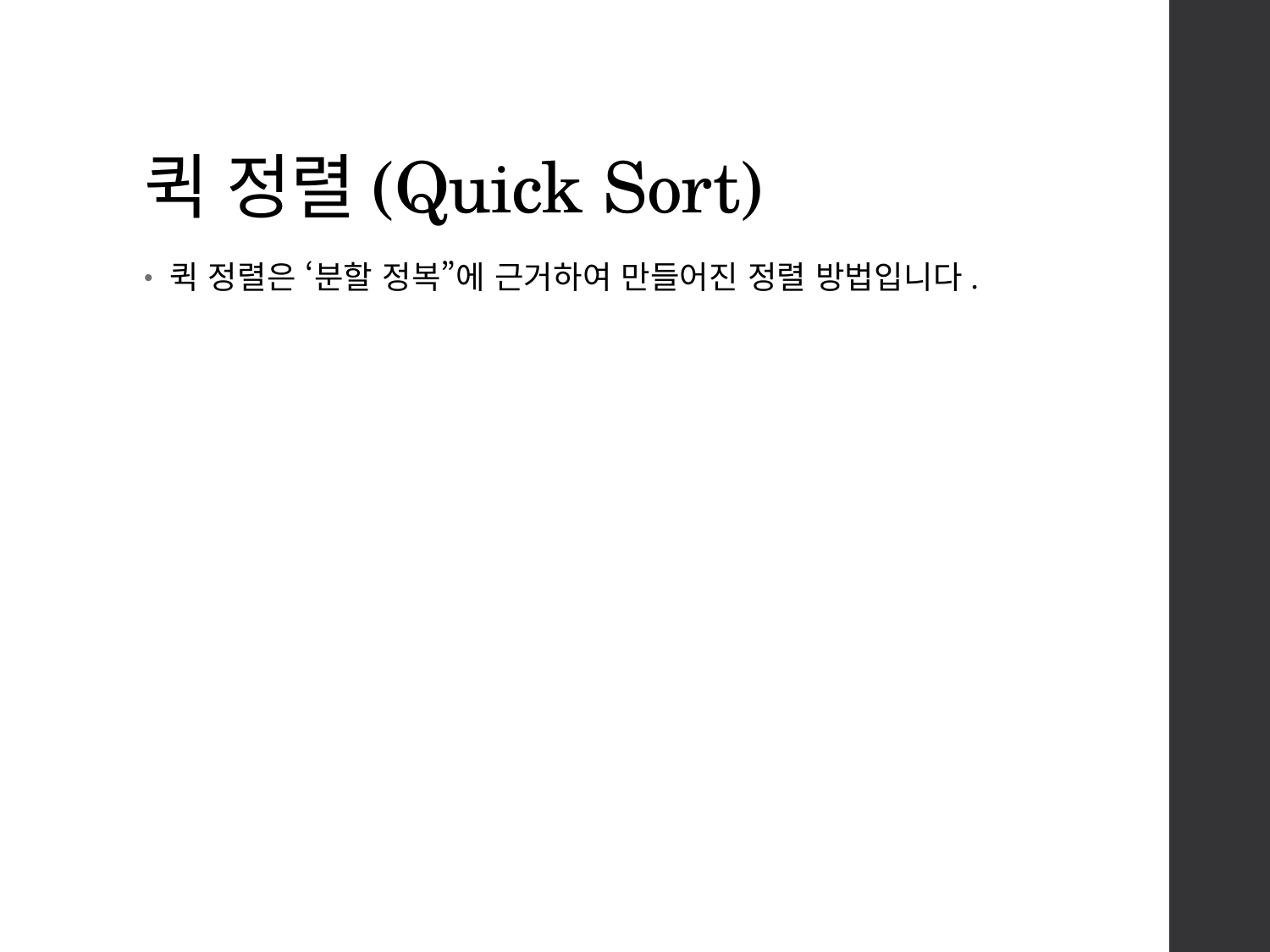

# 퀵 정렬(Quick Sort)
퀵 정렬은 ‘분할 정복”에 근거하여 만들어진 정렬 방법입니다.